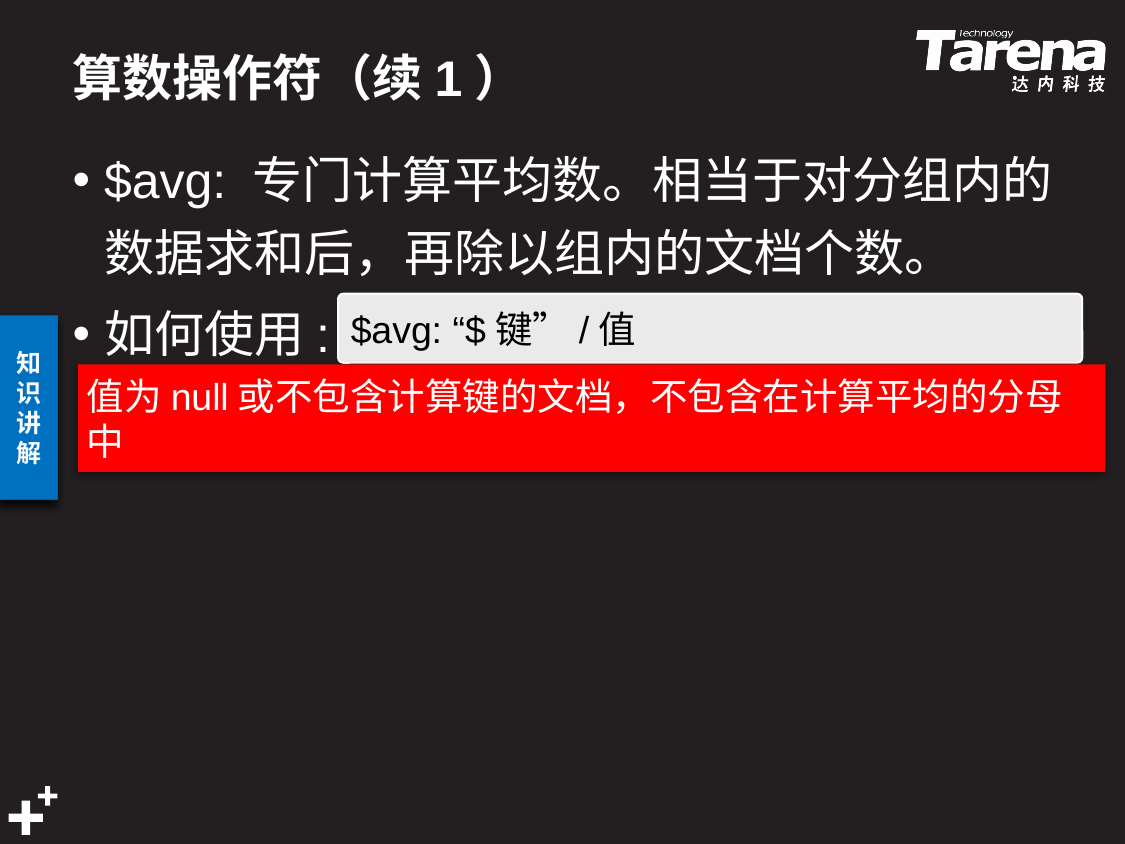

# 算数操作符（续1）
$avg: 专门计算平均数。相当于对分组内的数据求和后，再除以组内的文档个数。
如何使用:
$avg: “$键”/值
值为null或不包含计算键的文档，不包含在计算平均的分母中